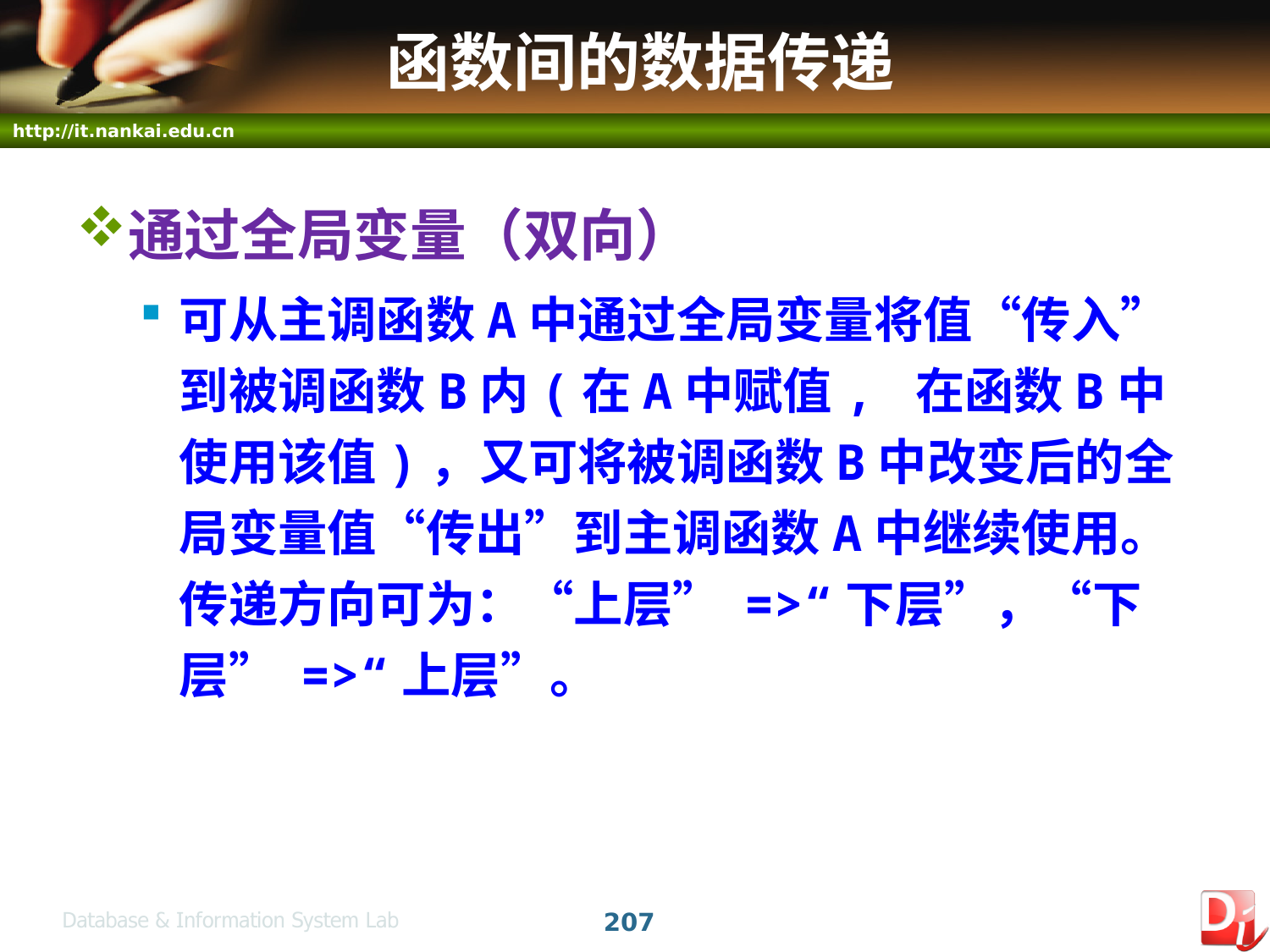

# 函数间的数据传递
通过全局变量（双向）
可从主调函数A中通过全局变量将值“传入”到被调函数B内(在A中赋值, 在函数B中使用该值)，又可将被调函数B中改变后的全局变量值“传出”到主调函数A中继续使用。传递方向可为：“上层” =>“下层”，“下层” =>“上层”。
207
Database & Information System Lab